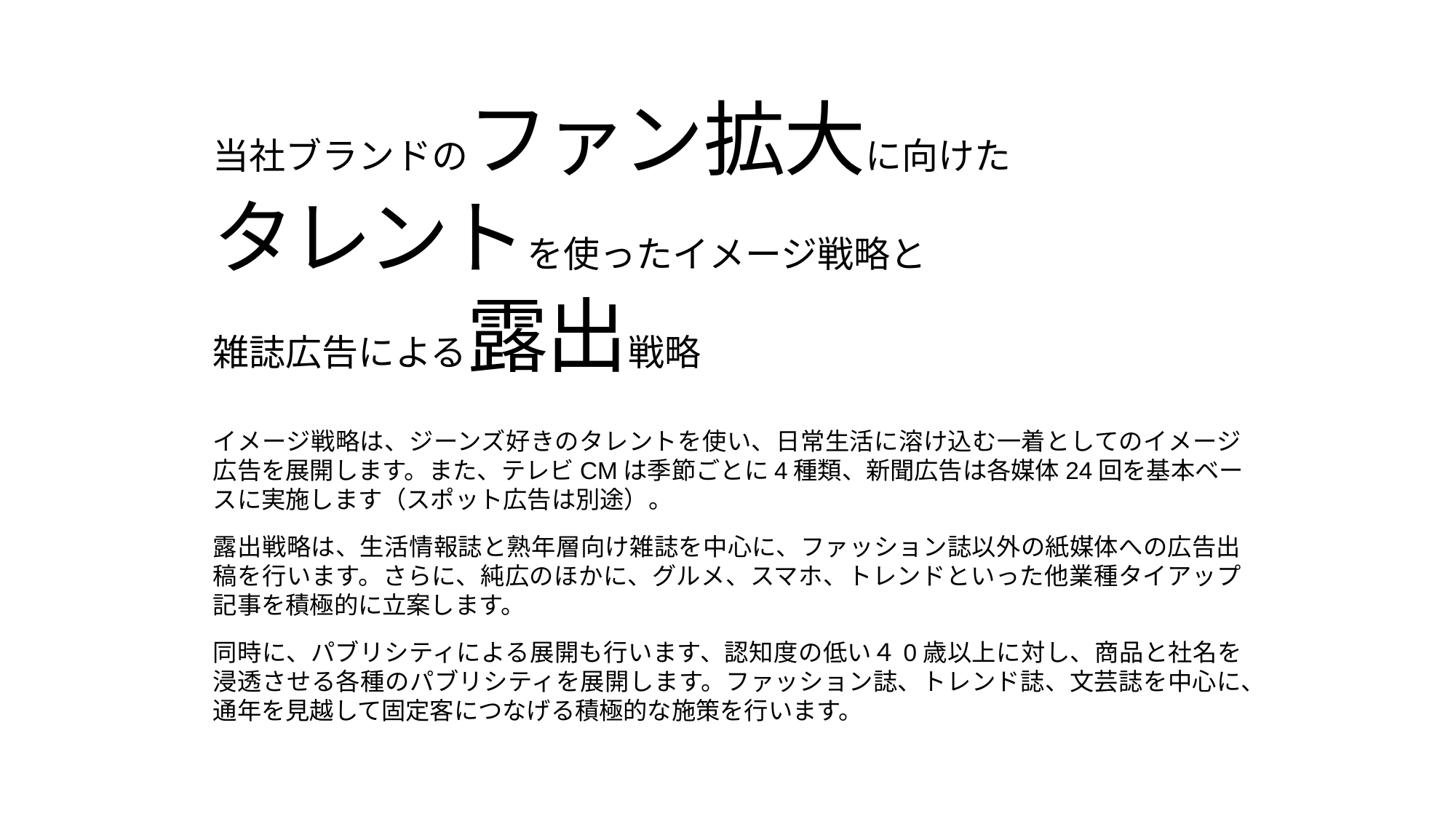

当社ブランドのファン拡大に向けた
タレントを使ったイメージ戦略と
雑誌広告による露出戦略

イメージ戦略は、ジーンズ好きのタレントを使い、日常生活に溶け込む一着としてのイメージ広告を展開します。また、テレビCMは季節ごとに4種類、新聞広告は各媒体24回を基本ベースに実施します（スポット広告は別途）。
露出戦略は、生活情報誌と熟年層向け雑誌を中心に、ファッション誌以外の紙媒体への広告出稿を行います。さらに、純広のほかに、グルメ、スマホ、トレンドといった他業種タイアップ記事を積極的に立案します。
同時に、パブリシティによる展開も行います、認知度の低い４0歳以上に対し、商品と社名を浸透させる各種のパブリシティを展開します。ファッション誌、トレンド誌、文芸誌を中心に、通年を見越して固定客につなげる積極的な施策を行います。